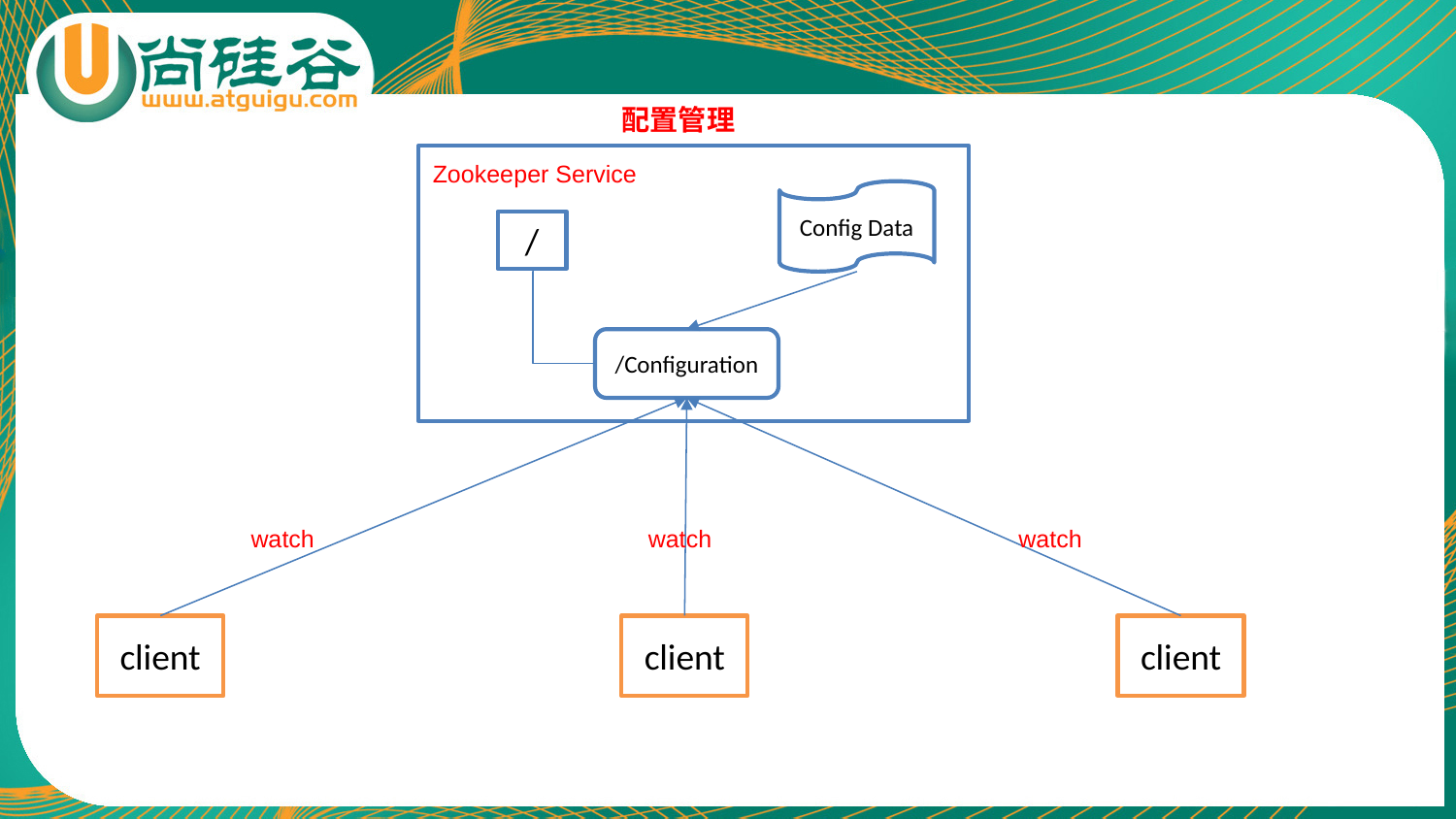

配置管理

Zookeeper Service
Config Data
/
/Configuration
watch
watch
watch
client
client
client